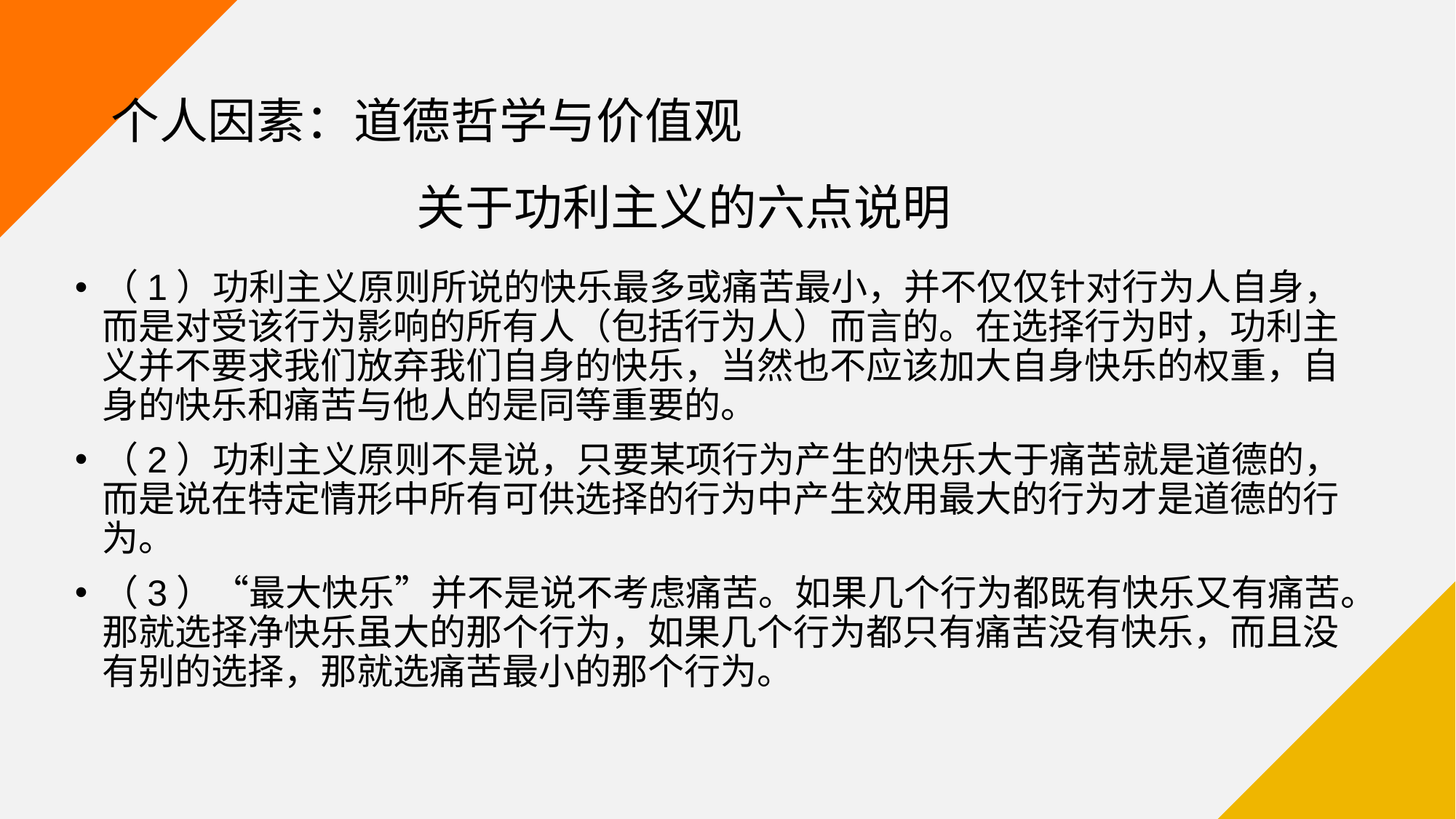

# 个人因素：道德哲学与价值观
关于功利主义的六点说明
（1）功利主义原则所说的快乐最多或痛苦最小，并不仅仅针对行为人自身，而是对受该行为影响的所有人（包括行为人）而言的。在选择行为时，功利主义并不要求我们放弃我们自身的快乐，当然也不应该加大自身快乐的权重，自身的快乐和痛苦与他人的是同等重要的。
（2）功利主义原则不是说，只要某项行为产生的快乐大于痛苦就是道德的，而是说在特定情形中所有可供选择的行为中产生效用最大的行为才是道德的行为。
（3）“最大快乐”并不是说不考虑痛苦。如果几个行为都既有快乐又有痛苦。那就选择净快乐虽大的那个行为，如果几个行为都只有痛苦没有快乐，而且没有别的选择，那就选痛苦最小的那个行为。